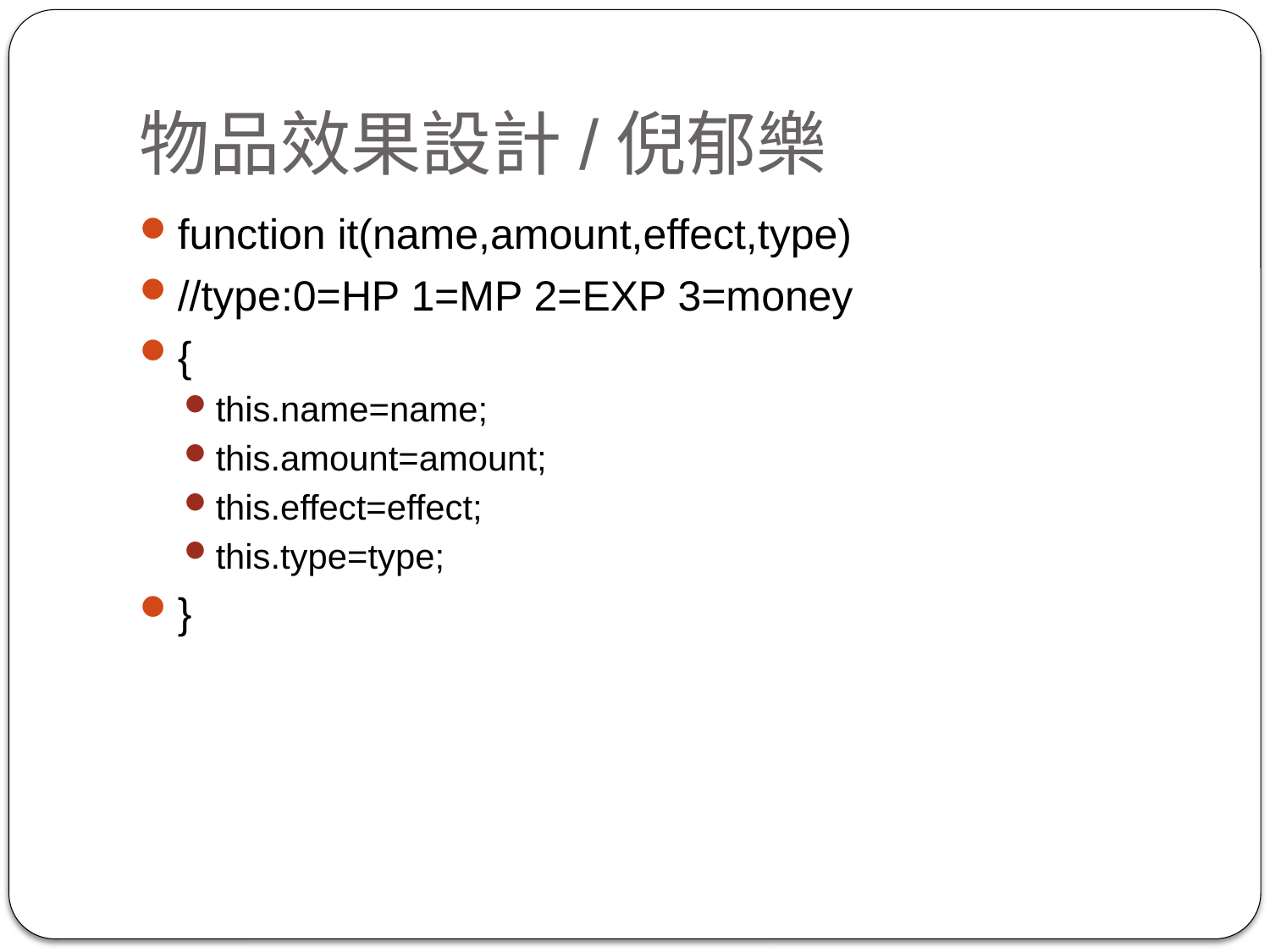

# 物品效果設計/倪郁樂
function it(name,amount,effect,type)
//type:0=HP 1=MP 2=EXP 3=money
{
this.name=name;
this.amount=amount;
this.effect=effect;
this.type=type;
}